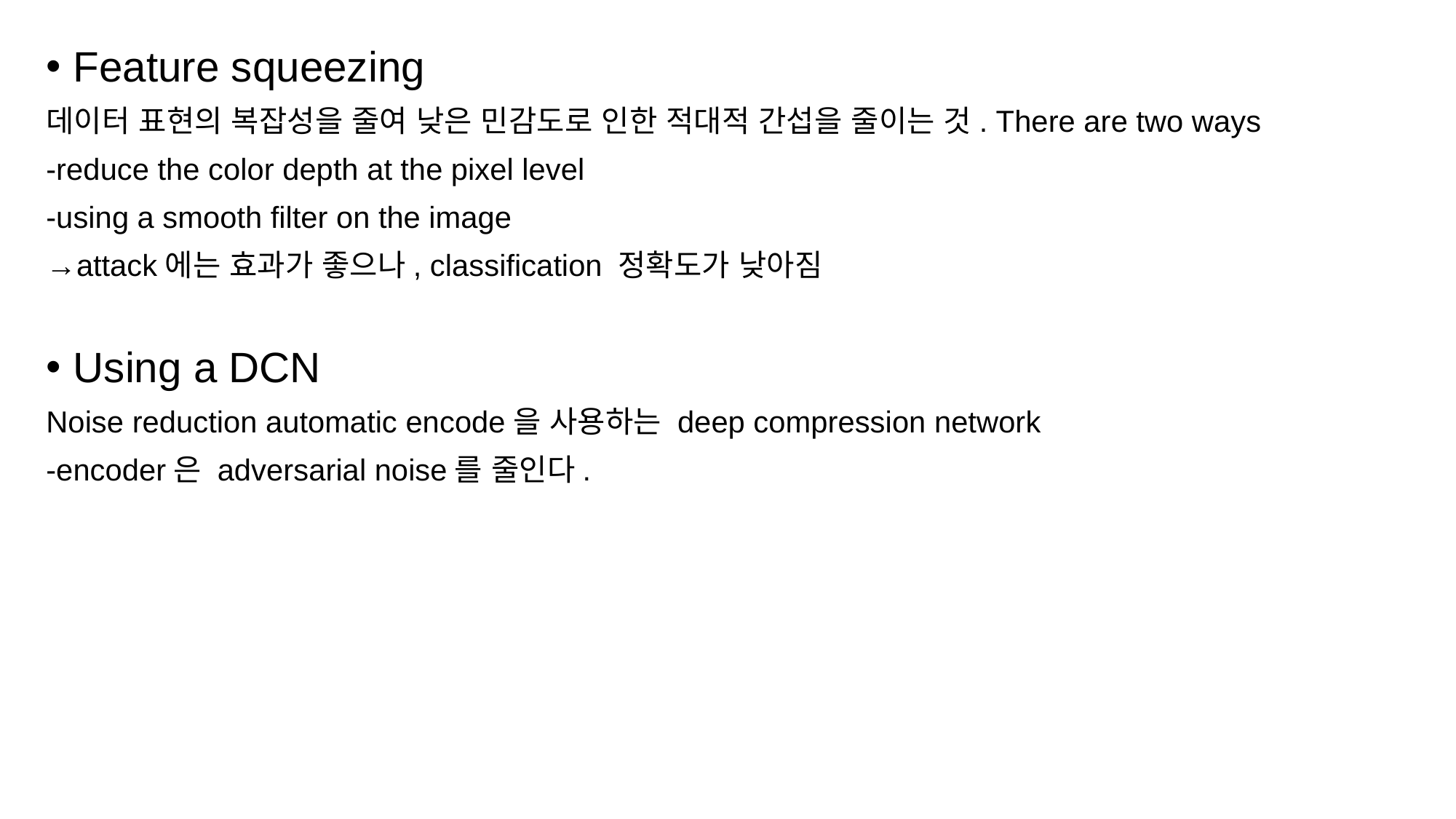

Feature squeezing
데이터 표현의 복잡성을 줄여 낮은 민감도로 인한 적대적 간섭을 줄이는 것. There are two ways
-reduce the color depth at the pixel level
-using a smooth filter on the image
→attack에는 효과가 좋으나, classification 정확도가 낮아짐

Using a DCN
Noise reduction automatic encode을 사용하는 deep compression network
-encoder은 adversarial noise를 줄인다.